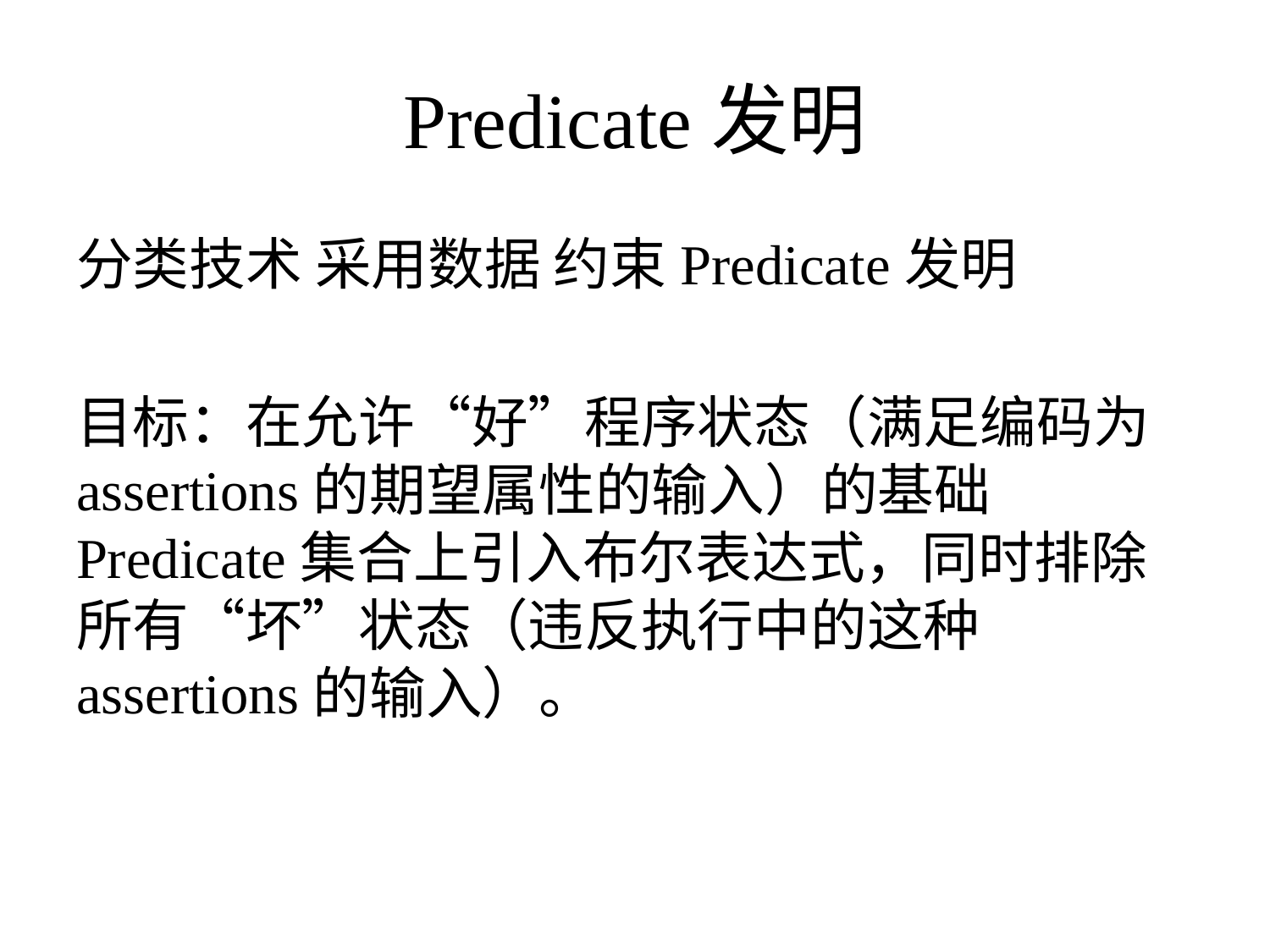

# Predicate发明
分类技术 采用数据 约束Predicate发明

目标：在允许“好”程序状态（满足编码为assertions的期望属性的输入）的基础Predicate集合上引入布尔表达式，同时排除所有“坏”状态（违反执行中的这种assertions的输入）。